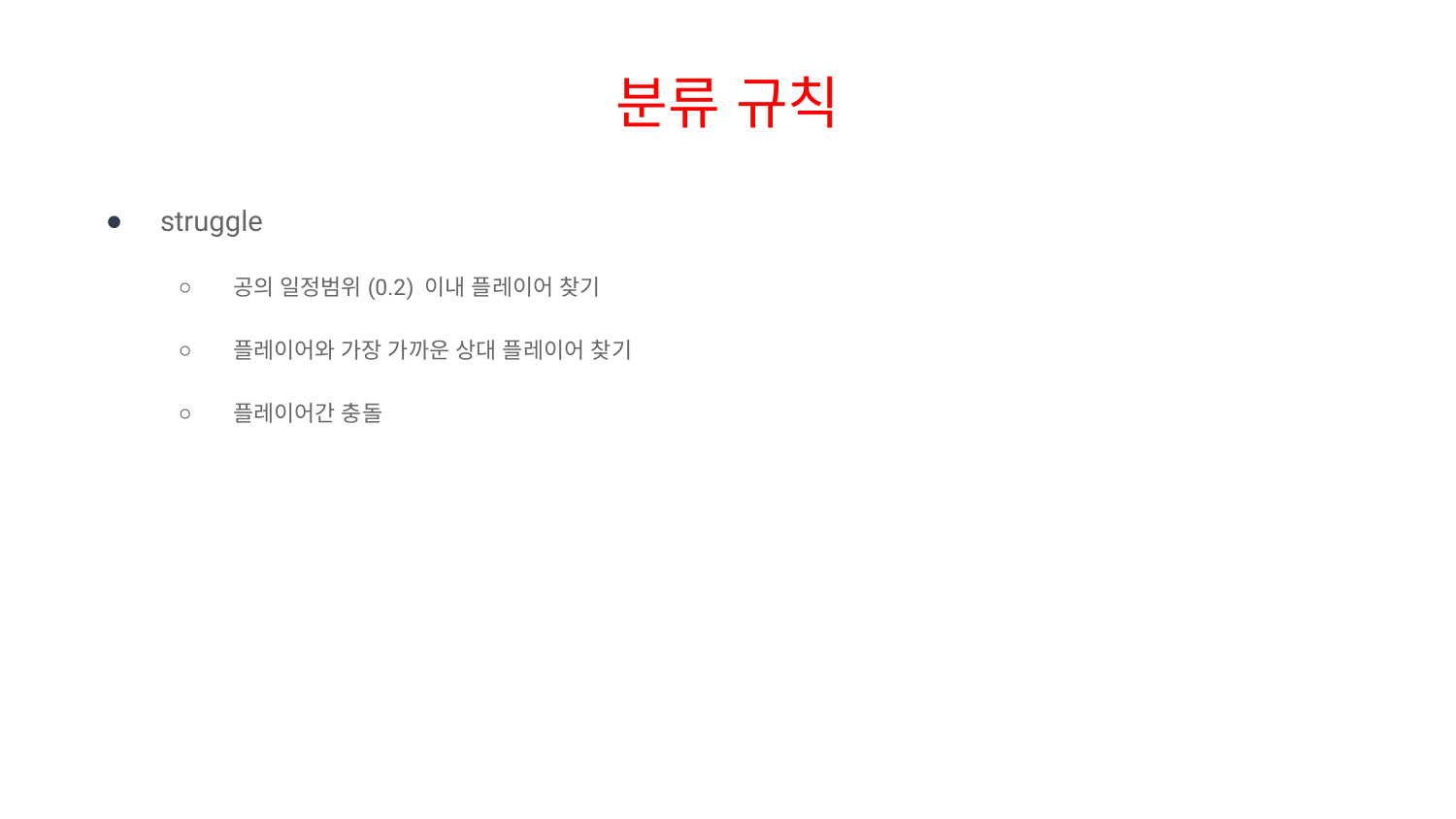

# 분류 규칙
struggle
공의 일정범위(0.2) 이내 플레이어 찾기
플레이어와 가장 가까운 상대 플레이어 찾기
플레이어간 충돌